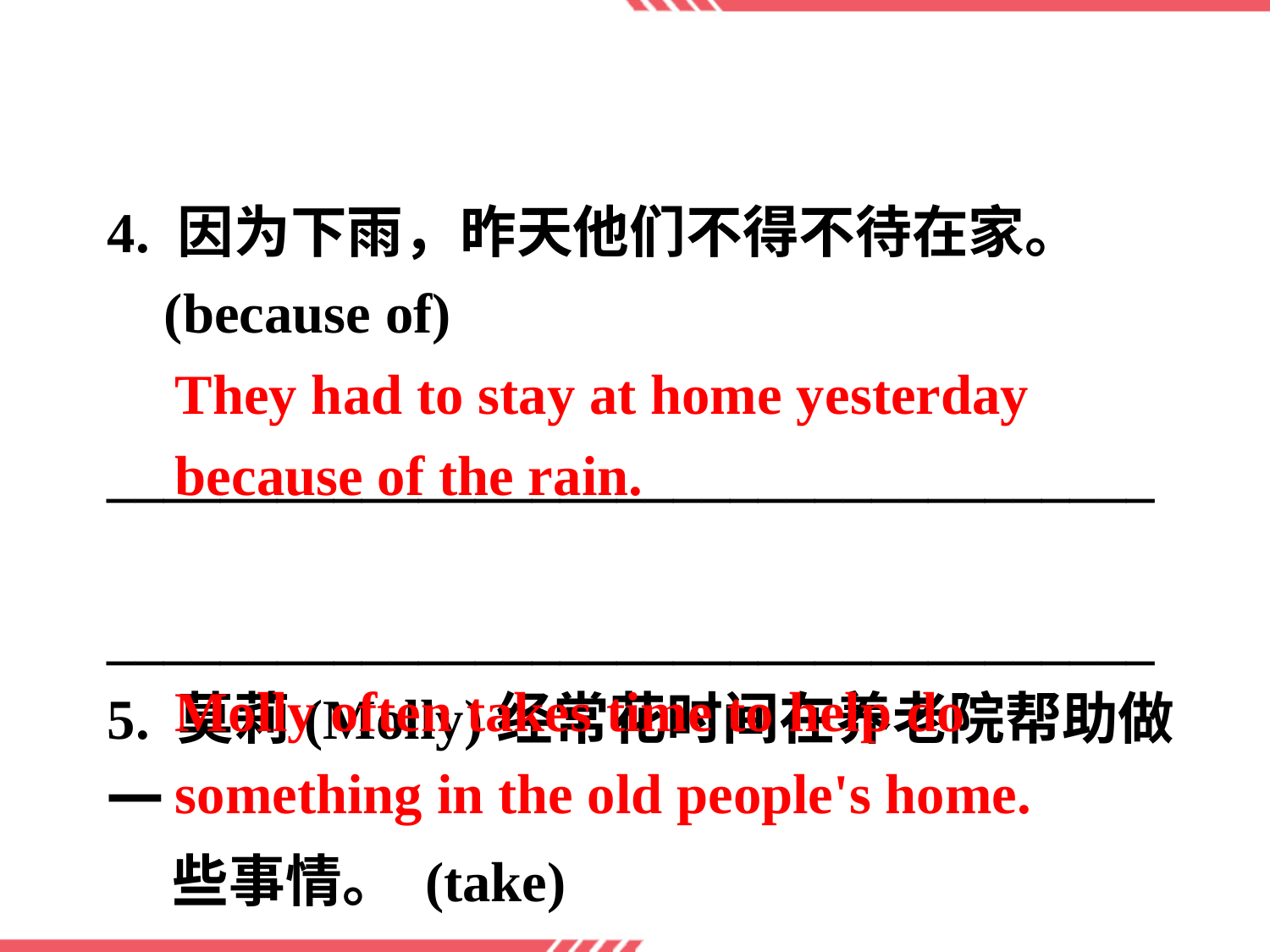

4. 因为下雨，昨天他们不得不待在家。
    (because of)
    _____________________________________
    _____________________________________
5. 莫莉(Molly)经常花时间在养老院帮助做一
    些事情。 (take)
    _____________________________________
    _____________________________________
They had to stay at home yesterday because of the rain.
Molly often takes time to help do something in the old people's home.